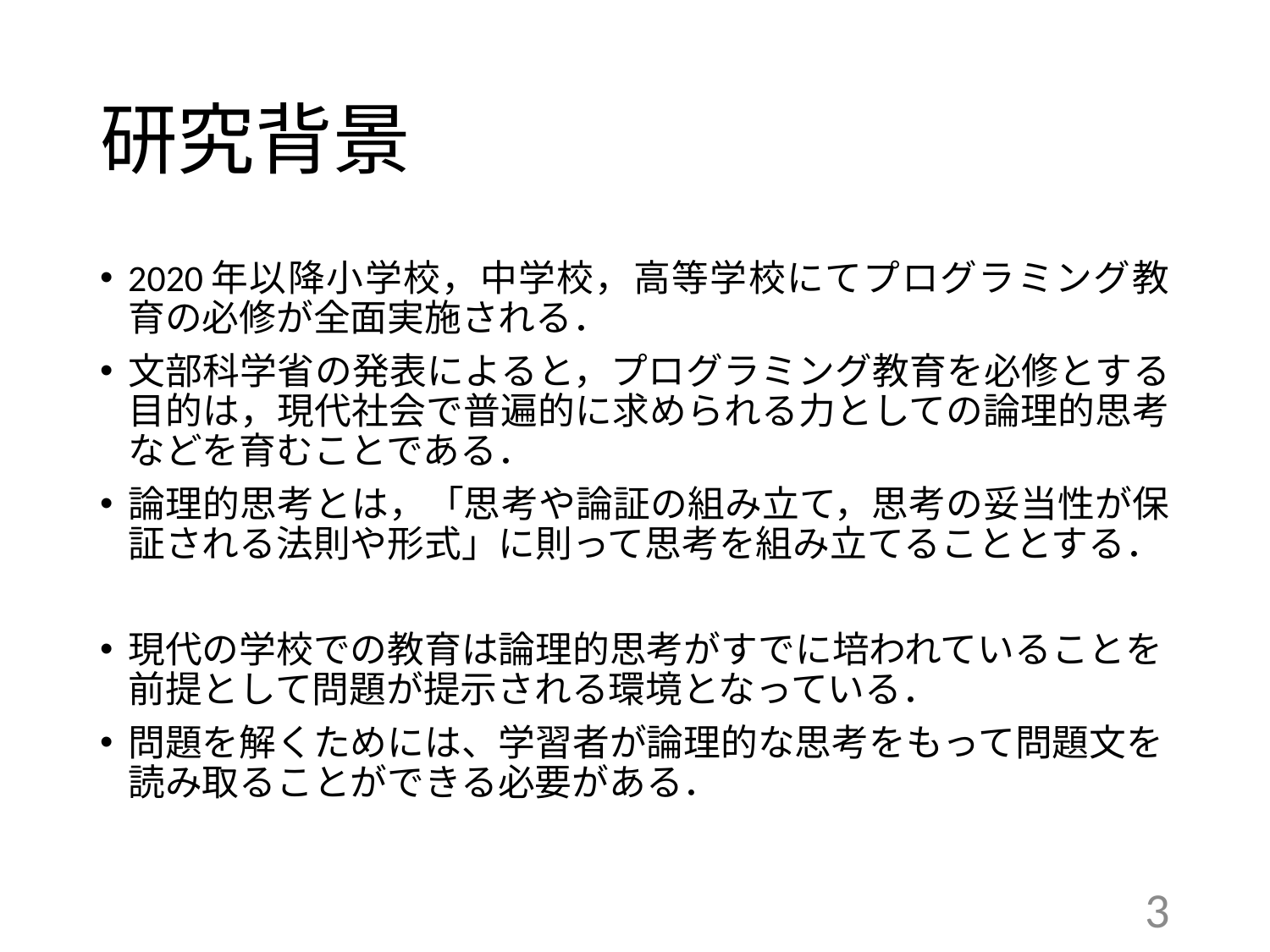

# 研究背景
2020年以降小学校，中学校，高等学校にてプログラミング教育の必修が全面実施される．
文部科学省の発表によると，プログラミング教育を必修とする目的は，現代社会で普遍的に求められる力としての論理的思考などを育むことである．
論理的思考とは，「思考や論証の組み立て，思考の妥当性が保証される法則や形式」に則って思考を組み立てることとする．

現代の学校での教育は論理的思考がすでに培われていることを前提として問題が提示される環境となっている．
問題を解くためには、学習者が論理的な思考をもって問題文を読み取ることができる必要がある．

3